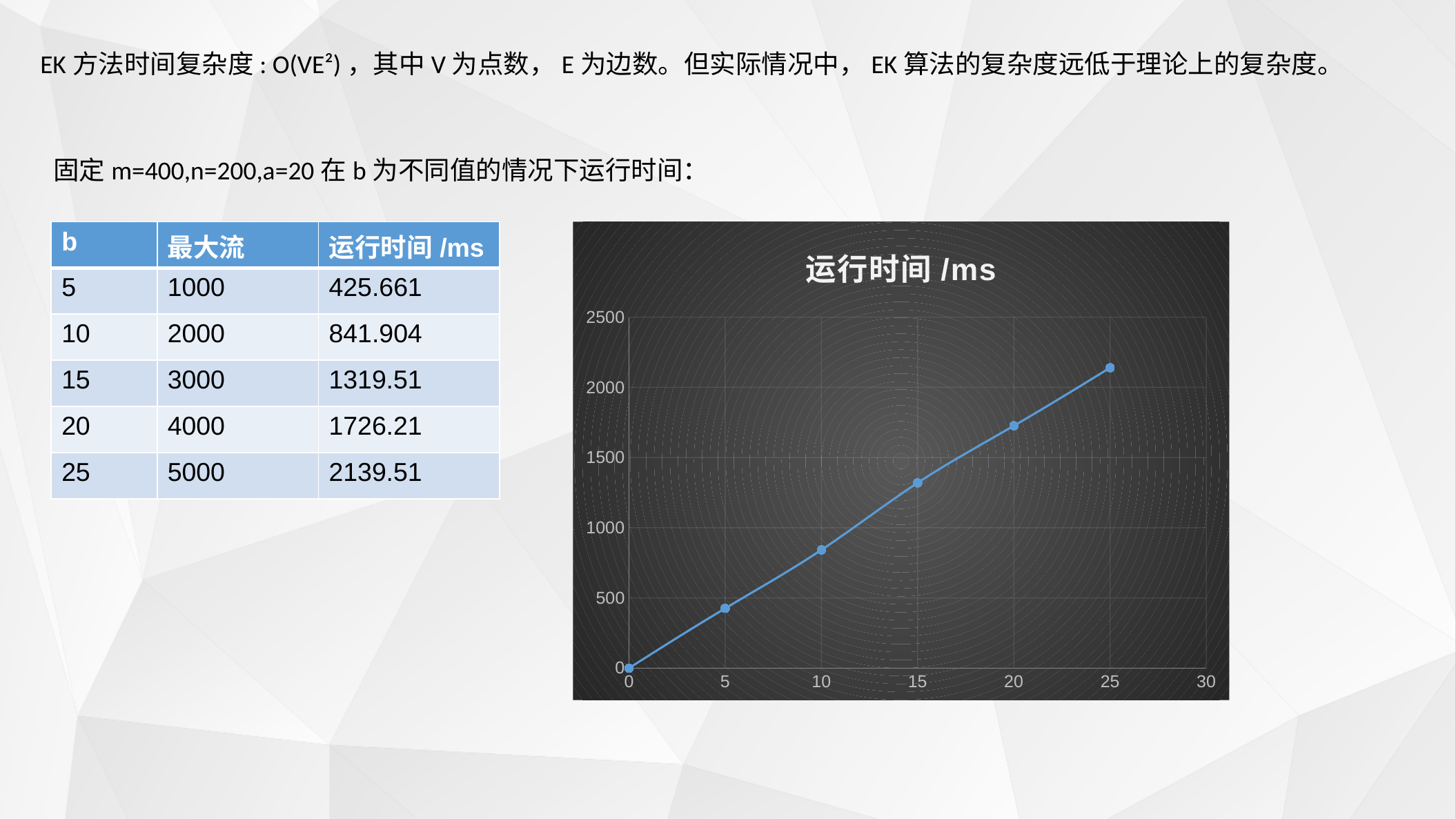

EK方法时间复杂度: O(VE²)，其中V为点数，E为边数。但实际情况中，EK算法的复杂度远低于理论上的复杂度。
固定m=400,n=200,a=20在b为不同值的情况下运行时间：
| b | 最大流 | 运行时间/ms |
| --- | --- | --- |
| 5 | 1000 | 425.661 |
| 10 | 2000 | 841.904 |
| 15 | 3000 | 1319.51 |
| 20 | 4000 | 1726.21 |
| 25 | 5000 | 2139.51 |

### Chart:

| Category | 运行时间/ms |
|---|---|